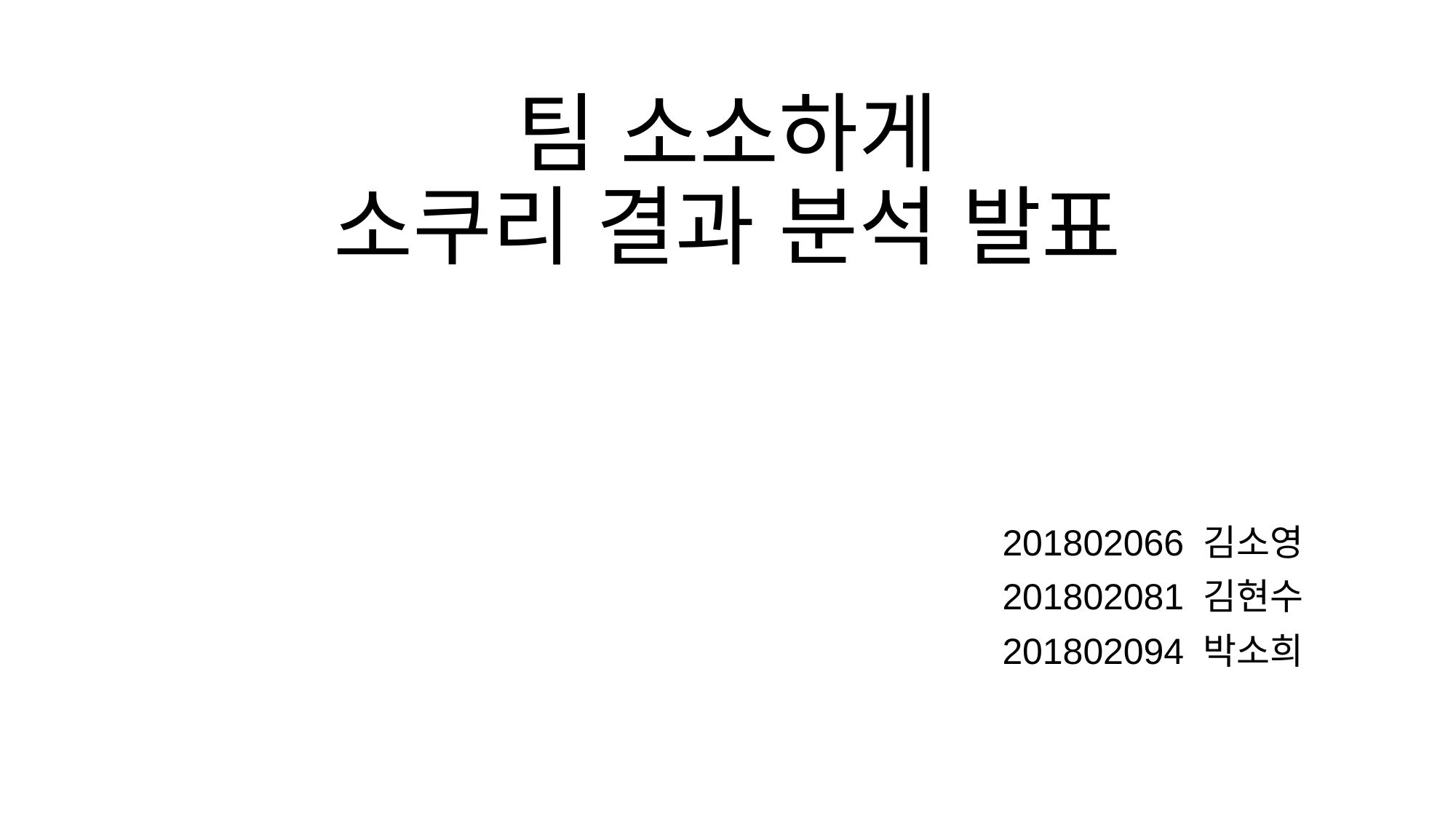

# 팀 소소하게 소쿠리 결과 분석 발표
201802066 김소영
201802081 김현수
201802094 박소희